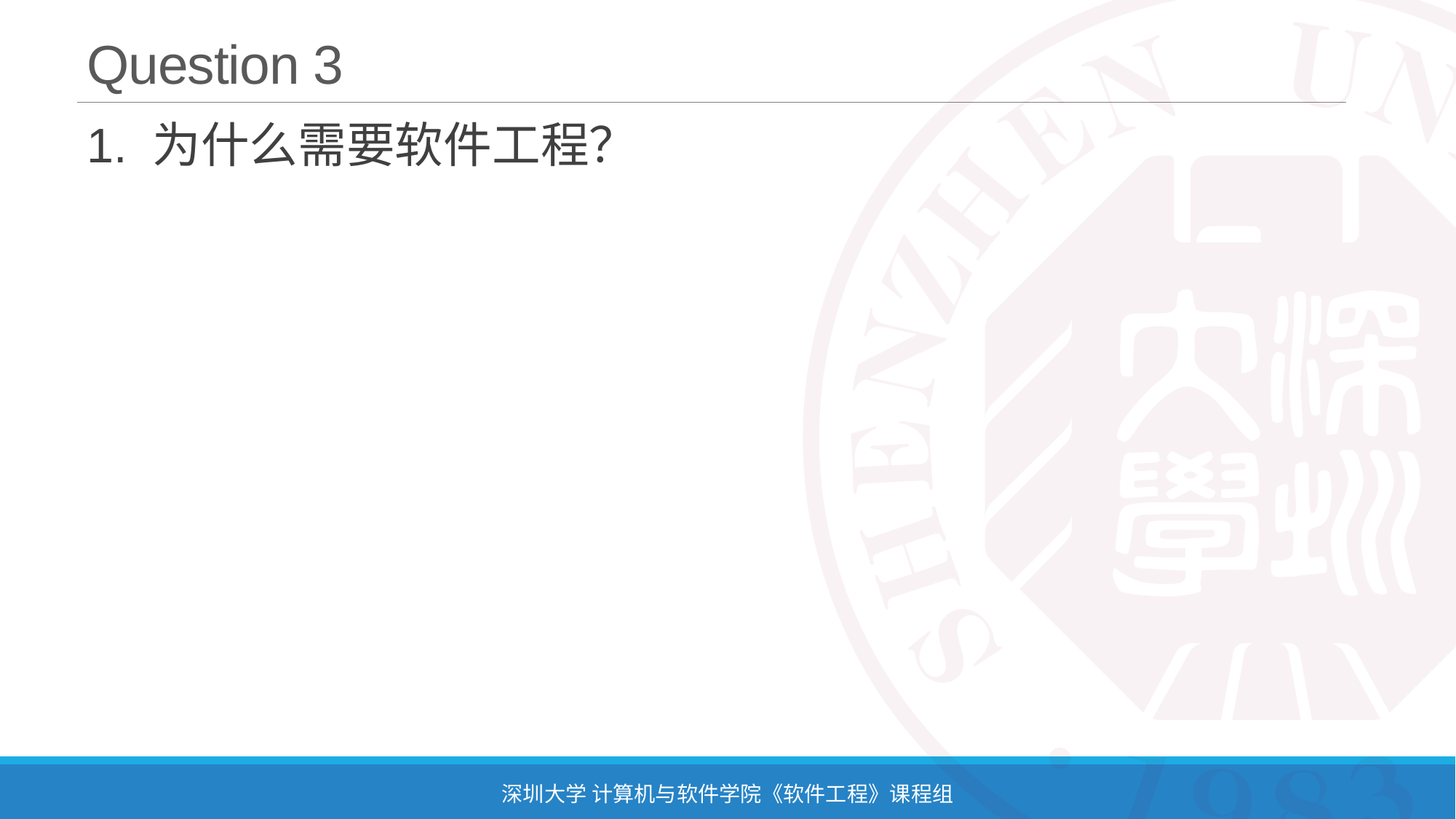

# Question 3
1. 为什么需要软件工程？
深圳大学 计算机与软件学院《软件工程》课程组
10